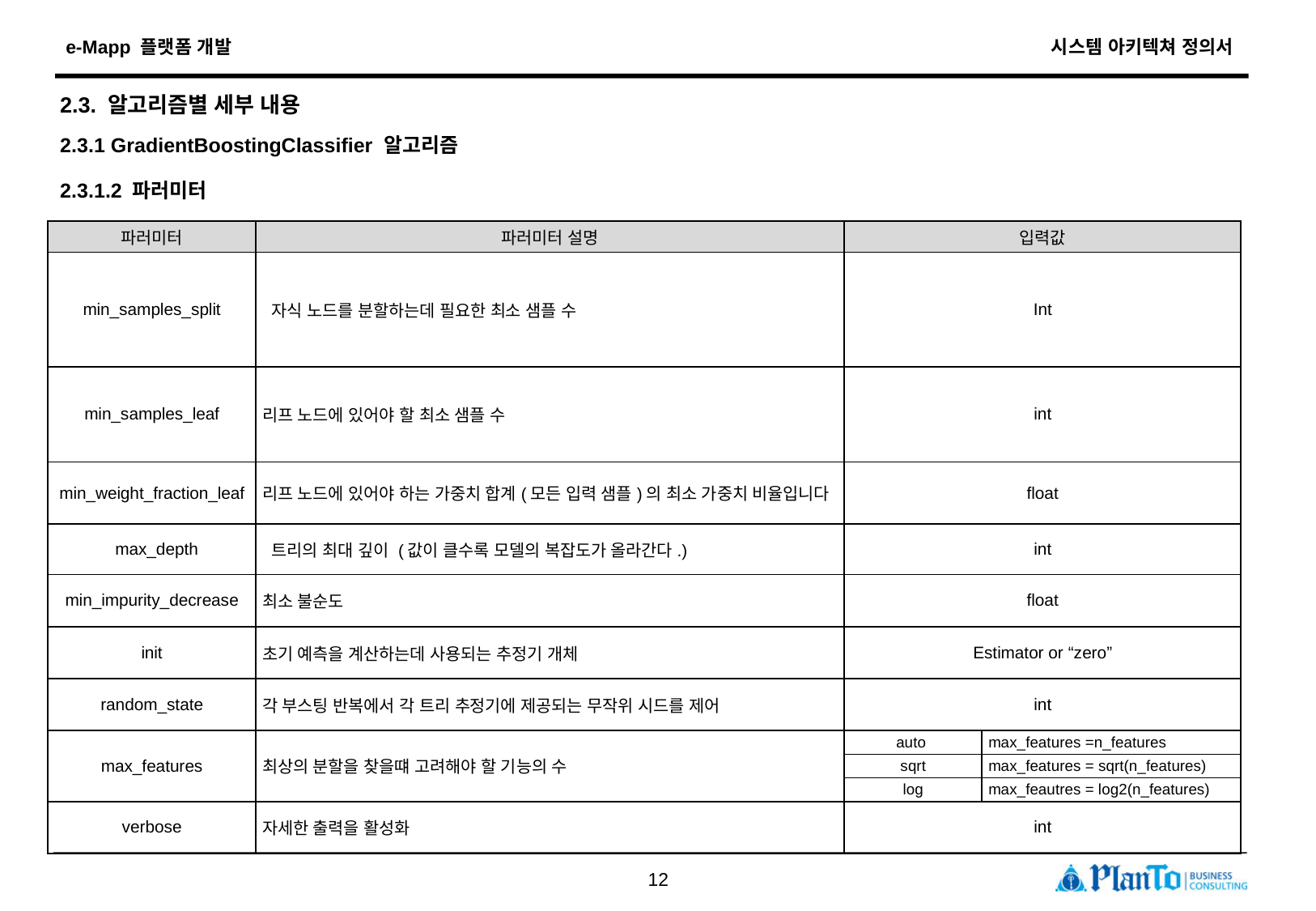

2.3. 알고리즘별 세부 내용
2.3.1 GradientBoostingClassifier 알고리즘
2.3.1.2 파러미터
| 파러미터 | 파러미터 설명 | 입력값 |  |
| --- | --- | --- | --- |
| min\_samples\_split | 자식 노드를 분할하는데 필요한 최소 샘플 수 | Int |  |
| min\_samples\_leaf | 리프 노드에 있어야 할 최소 샘플 수 | int |  |
| min\_weight\_fraction\_leaf | 리프 노드에 있어야 하는 가중치 합계(모든 입력 샘플)의 최소 가중치 비율입니다 | float |  |
| max\_depth | 트리의 최대 깊이 (값이 클수록 모델의 복잡도가 올라간다.) | int |  |
| min\_impurity\_decrease | 최소 불순도 | float |  |
| init | 초기 예측을 계산하는데 사용되는 추정기 개체 | Estimator or “zero” |  |
| random\_state | 각 부스팅 반복에서 각 트리 추정기에 제공되는 무작위 시드를 제어 | int |  |
| max\_features | 최상의 분할을 찾을떄 고려해야 할 기능의 수 | auto | max\_features =n\_features |
|  |  | sqrt | max\_features = sqrt(n\_features) |
|  |  | log | max\_feautres = log2(n\_features) |
| verbose | 자세한 출력을 활성화 | int |  |